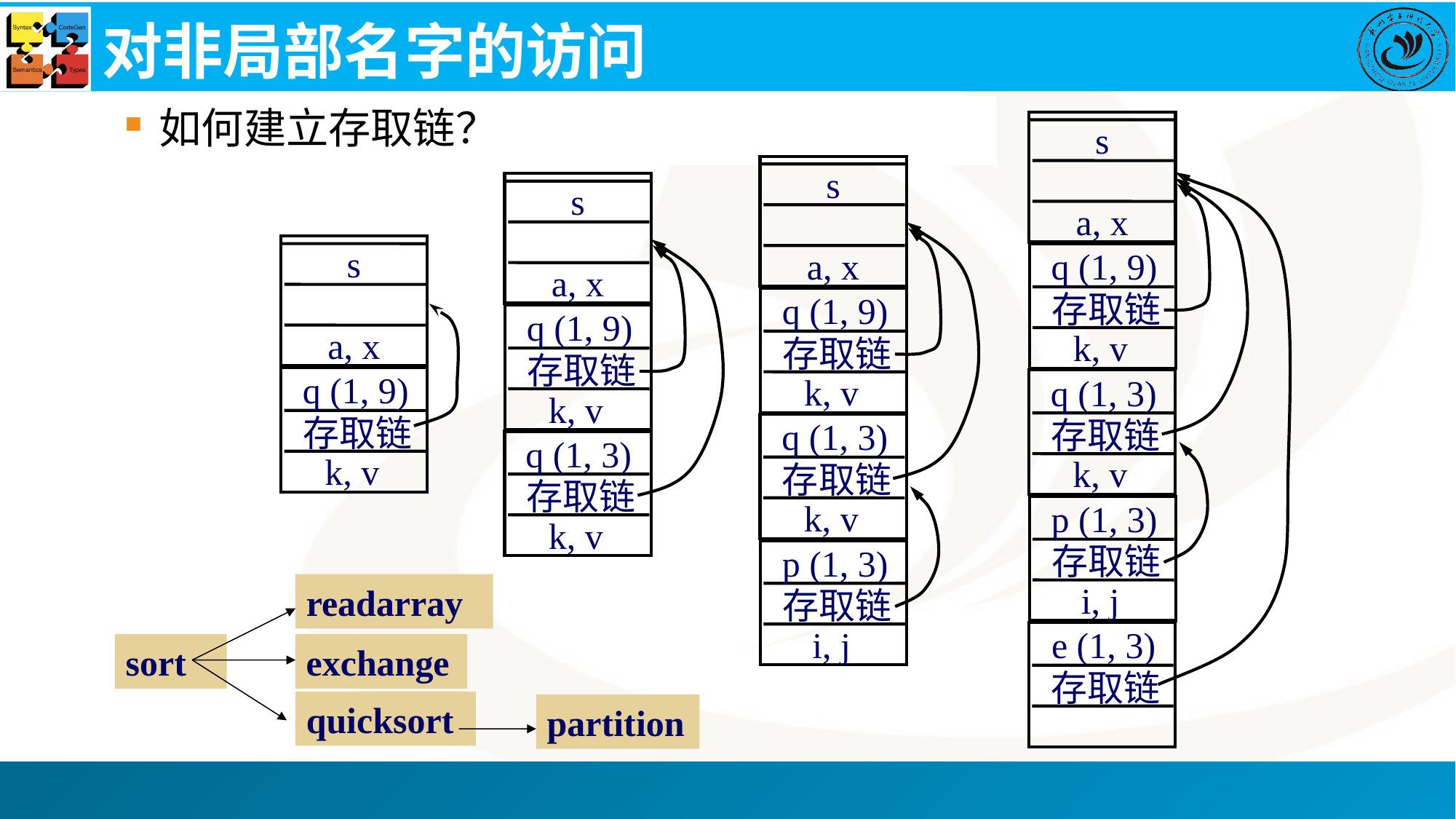

# 对非局部名字的访问
如何建立存取链？

s

a, x

q (1, 9)

存取链

k, v

q (1, 3)

存取链

k, v

p (1, 3)

存取链

i, j

e (1, 3)

存取链

s

a, x

q (1, 9)

存取链

k, v

q (1, 3)

存取链

k, v

p (1, 3)

存取链

i, j

s

a, x

q (1, 9)

存取链

k, v

q (1, 3)

存取链

k, v

s

a, x

q (1, 9)

存取链

k, v

readarray

sort
exchange

quicksort
partition